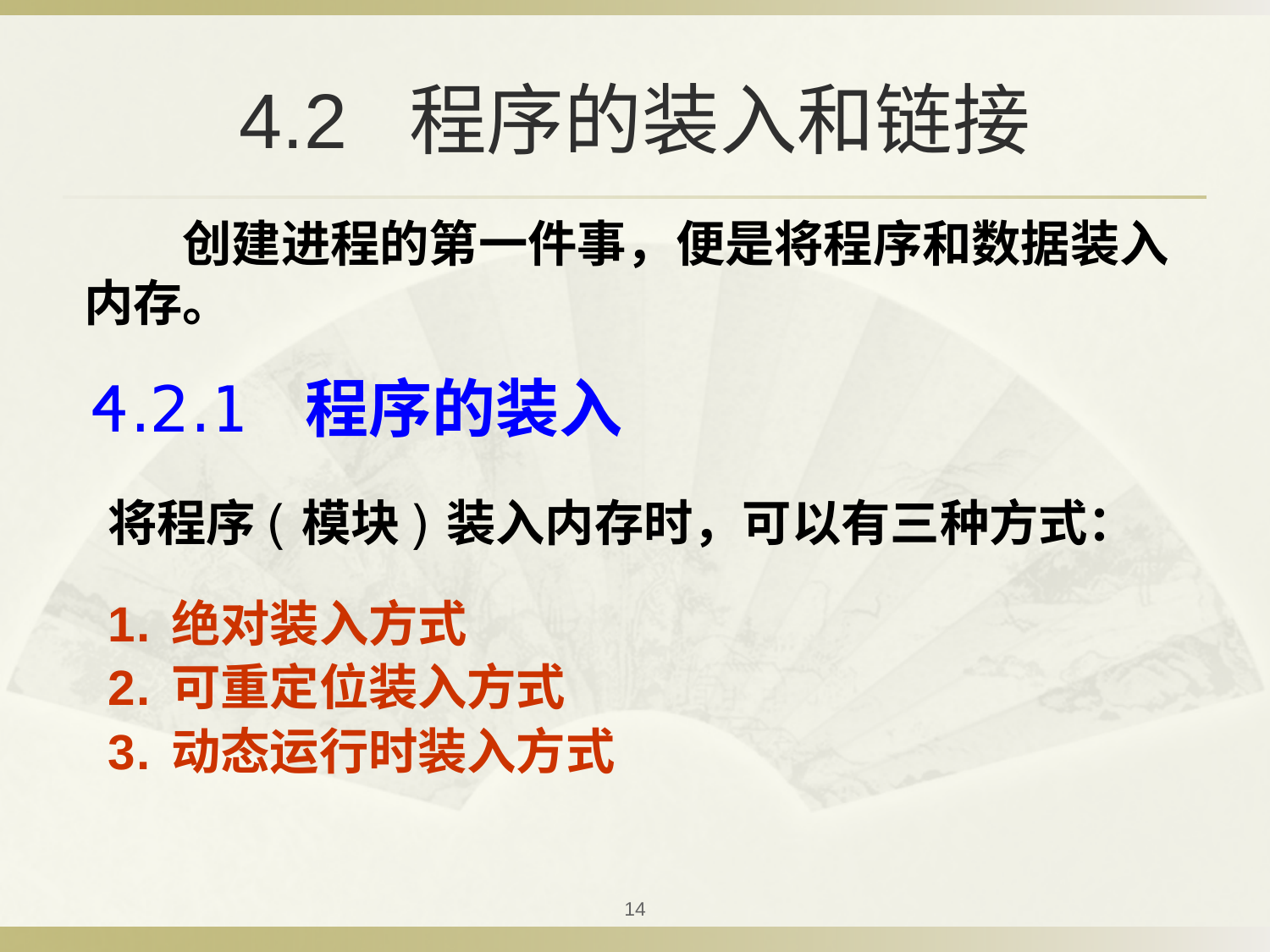

# 4.2  程序的装入和链接
　　创建进程的第一件事，便是将程序和数据装入内存。
4.2.1  程序的装入
将程序(模块)装入内存时，可以有三种方式：
绝对装入方式
可重定位装入方式
动态运行时装入方式
14